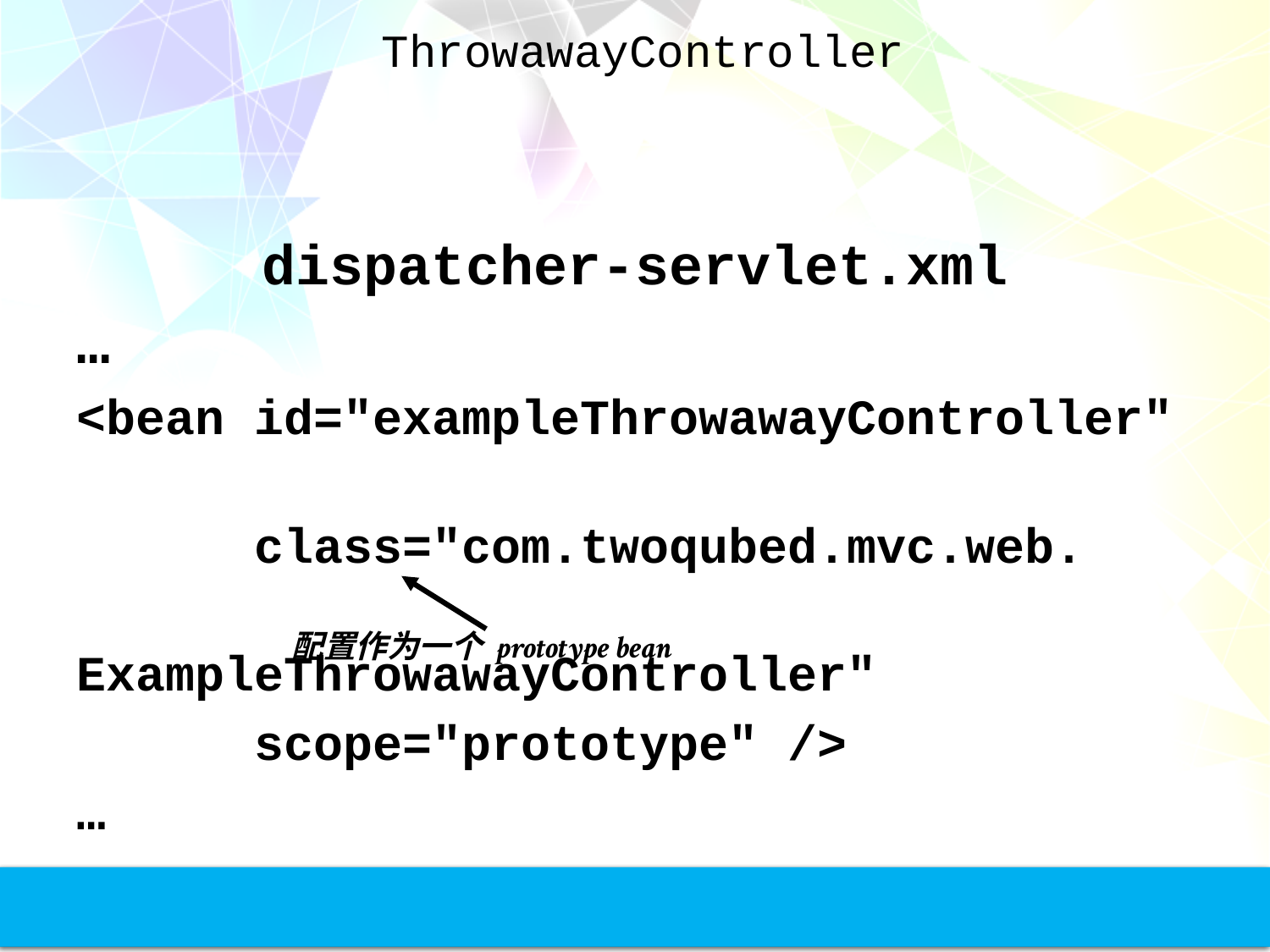

# ThrowawayController
dispatcher-servlet.xml
…
<bean id="exampleThrowawayController"
      class="com.twoqubed.mvc.web.
             ExampleThrowawayController"
      scope="prototype" />
…

配置作为一个 prototype bean